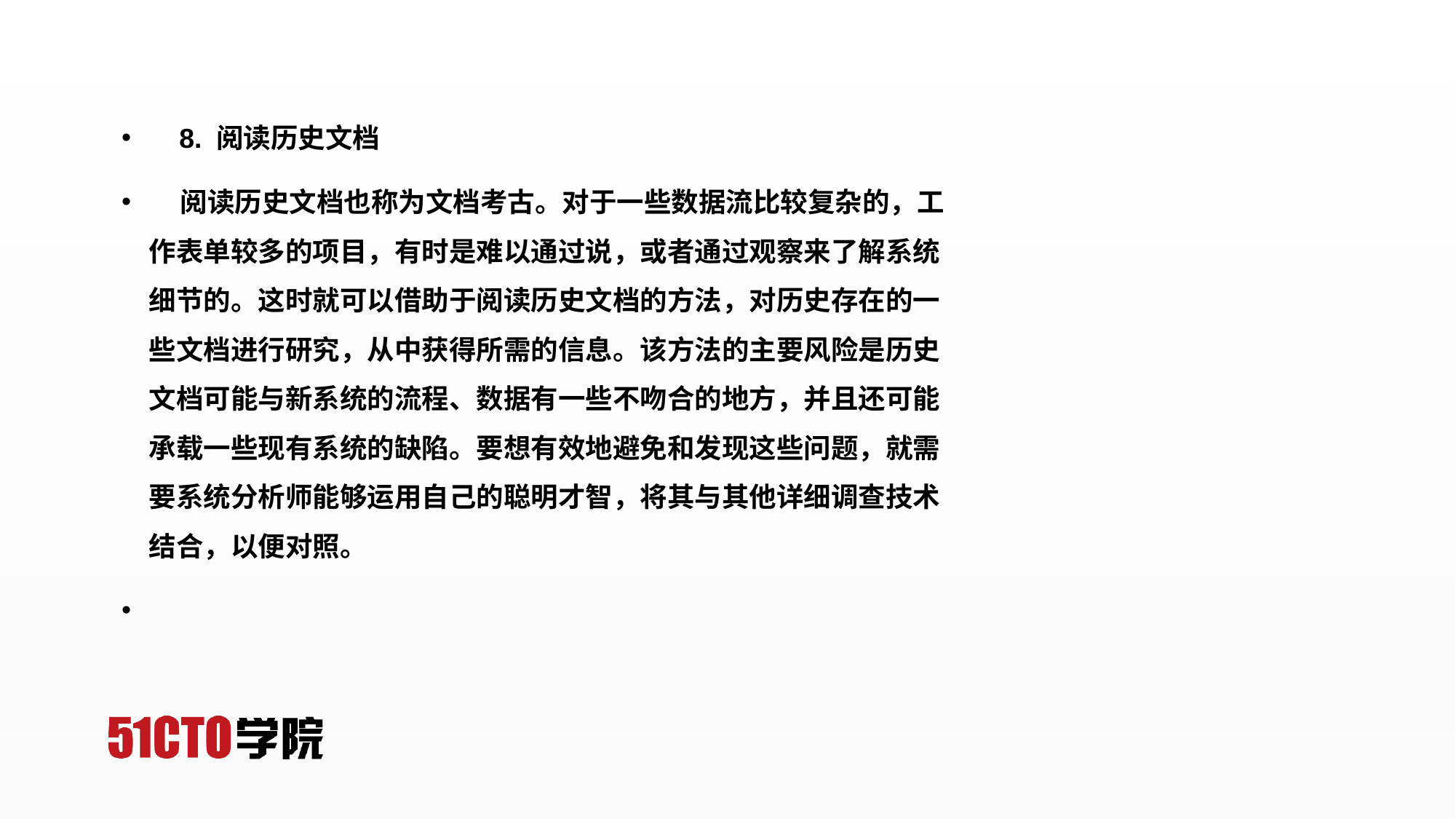

8. 阅读历史文档
    阅读历史文档也称为文档考古。对于一些数据流比较复杂的，工作表单较多的项目，有时是难以通过说，或者通过观察来了解系统细节的。这时就可以借助于阅读历史文档的方法，对历史存在的一些文档进行研究，从中获得所需的信息。该方法的主要风险是历史文档可能与新系统的流程、数据有一些不吻合的地方，并且还可能承载一些现有系统的缺陷。要想有效地避免和发现这些问题，就需要系统分析师能够运用自己的聪明才智，将其与其他详细调查技术结合，以便对照。